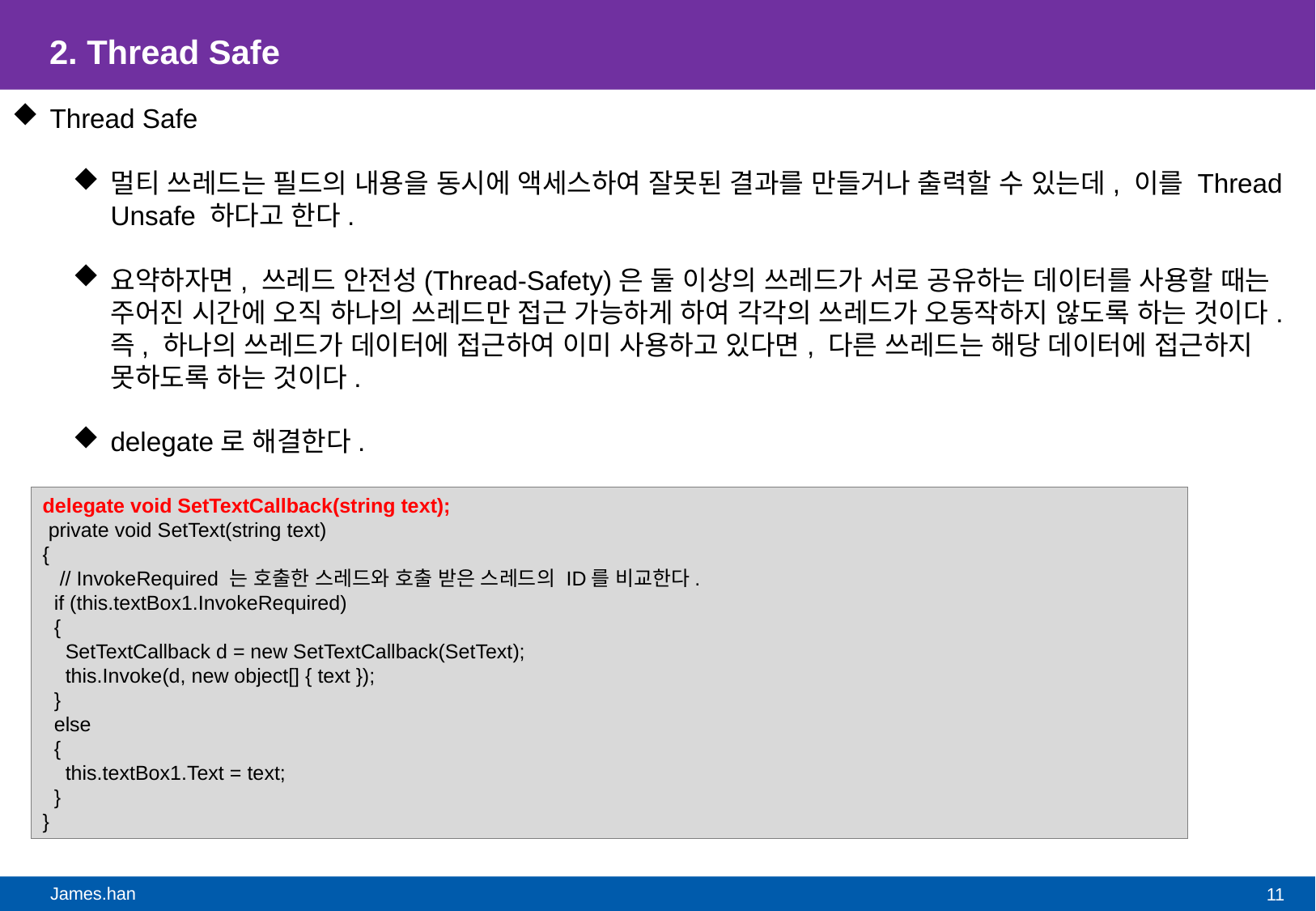

# 2. Thread Safe
Thread Safe

멀티 쓰레드는 필드의 내용을 동시에 액세스하여 잘못된 결과를 만들거나 출력할 수 있는데, 이를 Thread Unsafe 하다고 한다.

요약하자면, 쓰레드 안전성(Thread-Safety)은 둘 이상의 쓰레드가 서로 공유하는 데이터를 사용할 때는 주어진 시간에 오직 하나의 쓰레드만 접근 가능하게 하여 각각의 쓰레드가 오동작하지 않도록 하는 것이다. 즉, 하나의 쓰레드가 데이터에 접근하여 이미 사용하고 있다면, 다른 쓰레드는 해당 데이터에 접근하지 못하도록 하는 것이다.

delegate로 해결한다.

delegate void SetTextCallback(string text);
 private void SetText(string text)
{
   // InvokeRequired 는 호출한 스레드와 호출 받은 스레드의 ID를 비교한다.
  if (this.textBox1.InvokeRequired)
  {
    SetTextCallback d = new SetTextCallback(SetText);
    this.Invoke(d, new object[] { text });
  }
  else
  {
    this.textBox1.Text = text;
  }
}
11